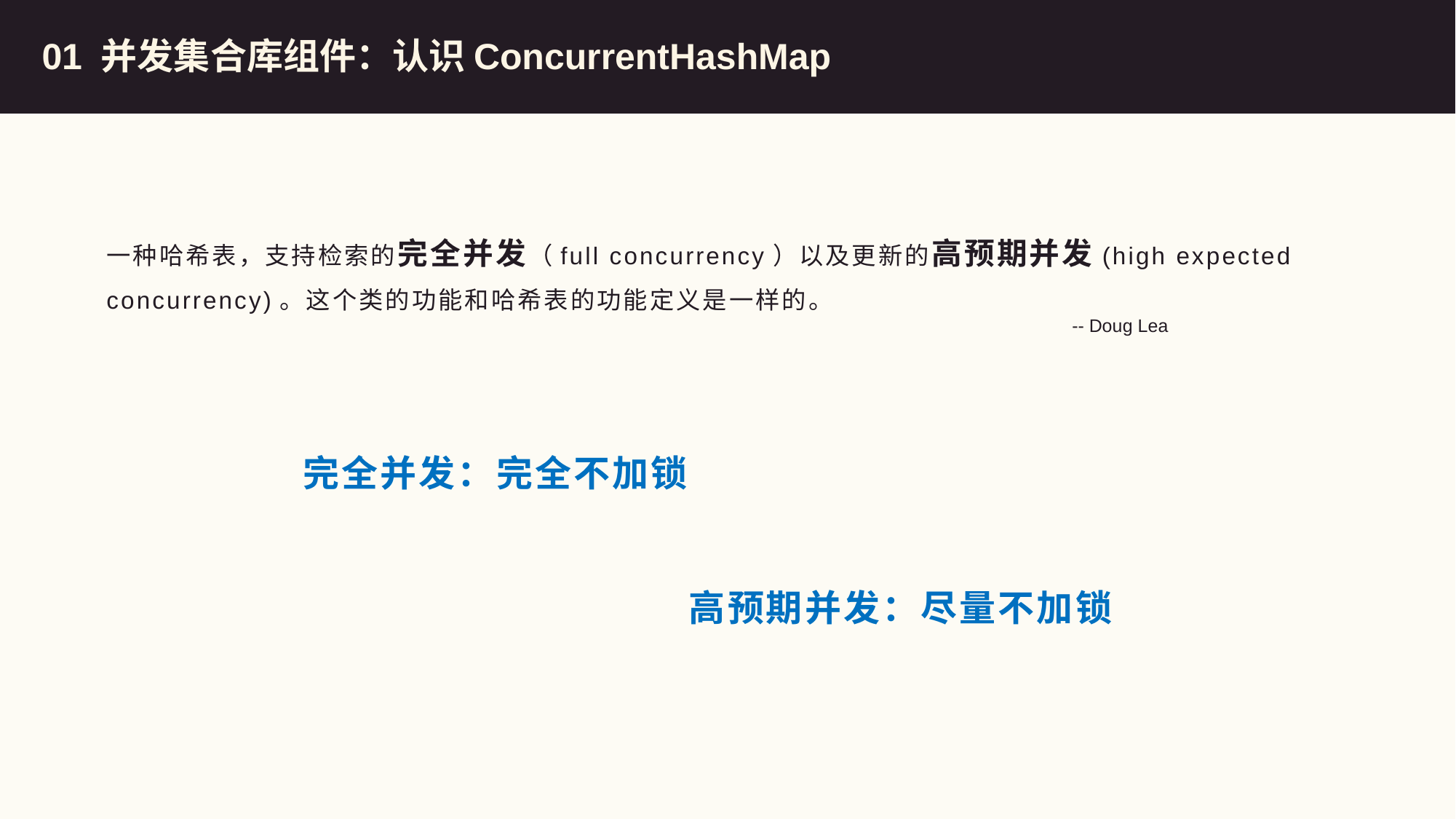

总结
01 并发集合库组件：认识ConcurrentHashMap
一种哈希表，支持检索的完全并发（full concurrency）以及更新的高预期并发(high expected concurrency)。这个类的功能和哈希表的功能定义是一样的。
-- Doug Lea
完全并发：完全不加锁
高预期并发：尽量不加锁